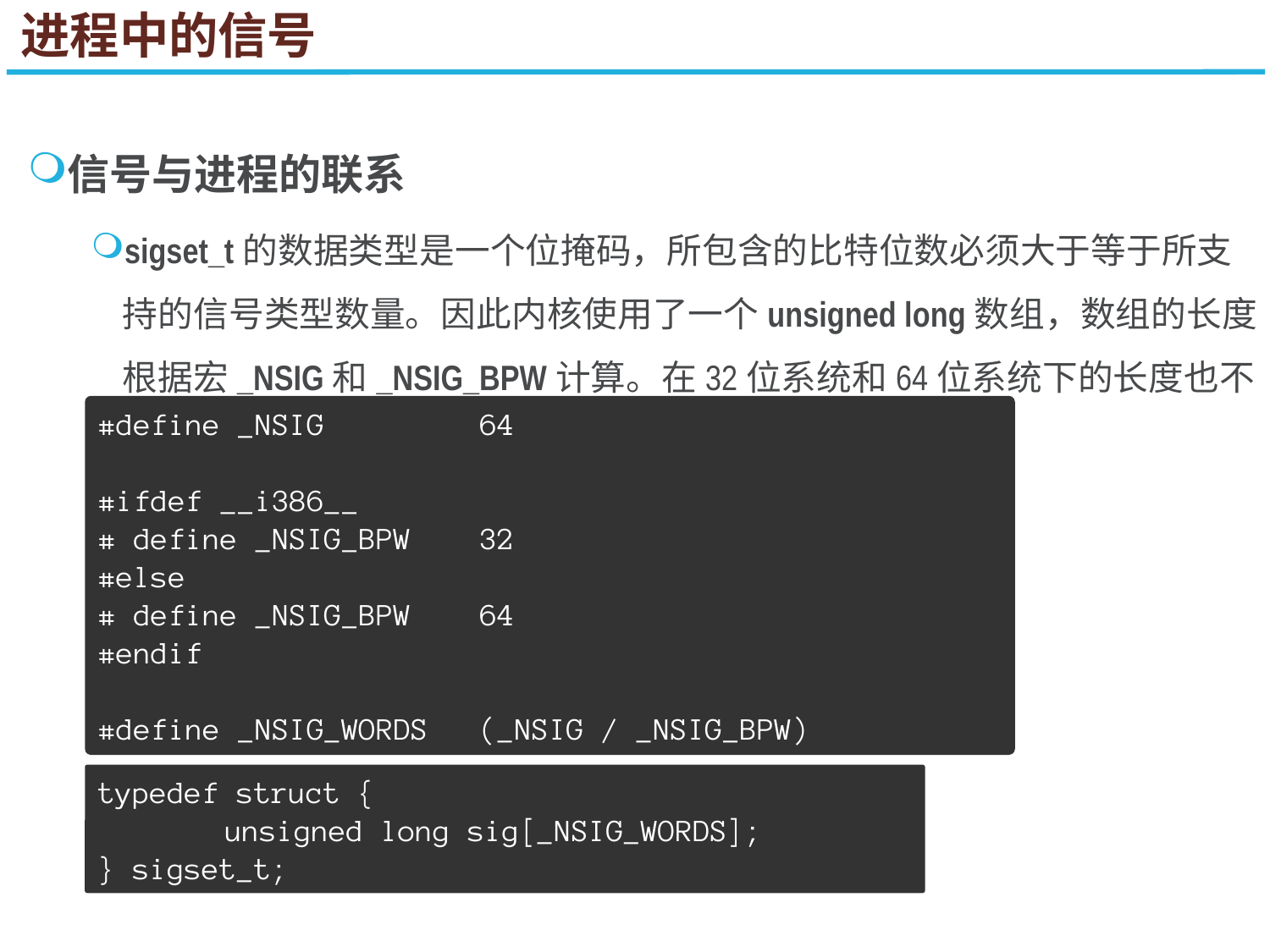

进程中的信号
信号与进程的联系
sigset_t的数据类型是一个位掩码，所包含的比特位数必须大于等于所支持的信号类型数量。因此内核使用了一个unsigned long数组，数组的长度根据宏_NSIG和_NSIG_BPW计算。在32位系统和64位系统下的长度也不同

#define _NSIG		64

#ifdef __i386__
# define _NSIG_BPW	32
#else
# define _NSIG_BPW	64
#endif

#define _NSIG_WORDS	(_NSIG / _NSIG_BPW)
typedef struct {
	unsigned long sig[_NSIG_WORDS];
} sigset_t;